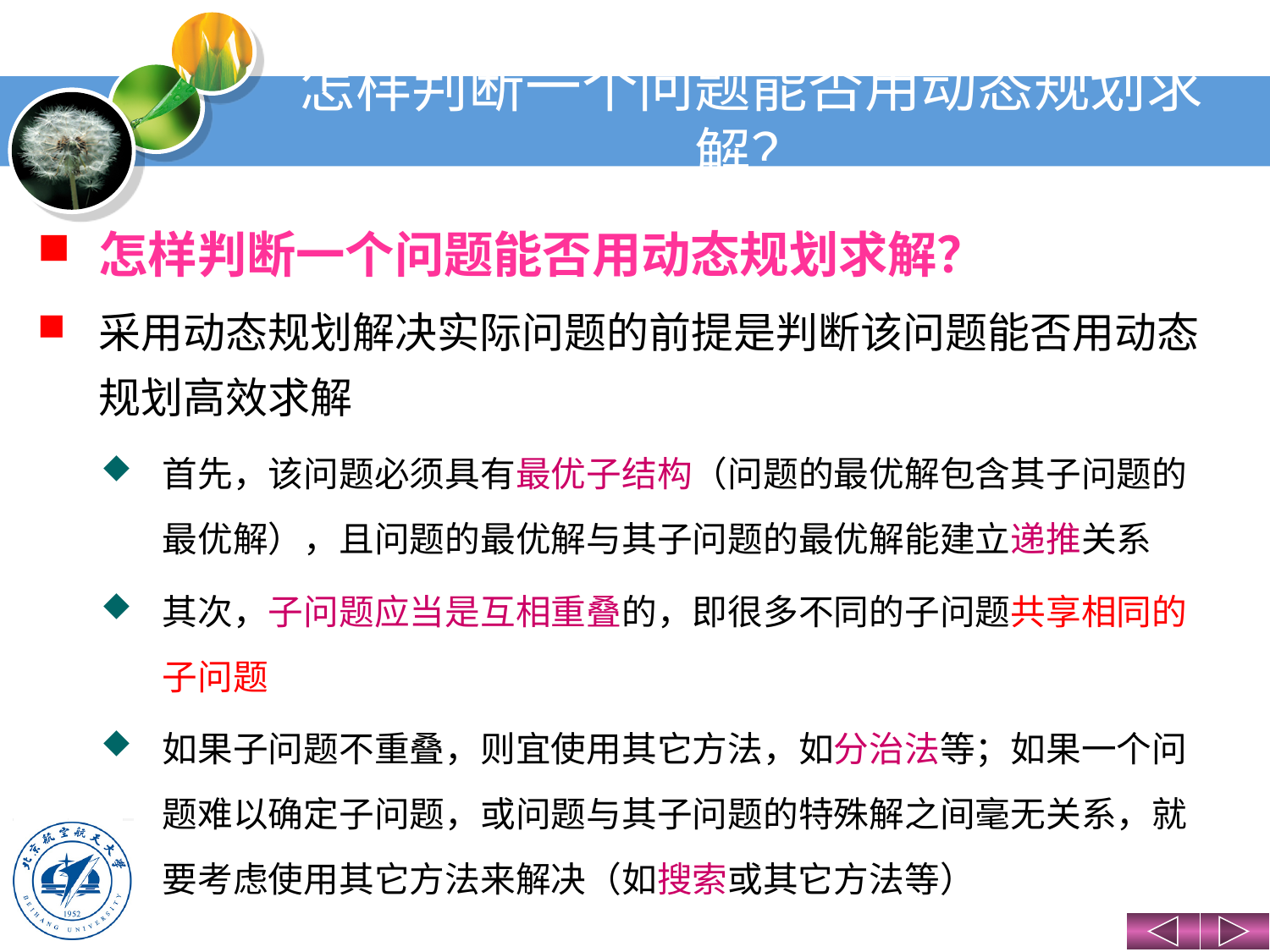

# 怎样判断一个问题能否用动态规划求解？
怎样判断一个问题能否用动态规划求解？
采用动态规划解决实际问题的前提是判断该问题能否用动态规划高效求解
首先，该问题必须具有最优子结构（问题的最优解包含其子问题的最优解），且问题的最优解与其子问题的最优解能建立递推关系
其次，子问题应当是互相重叠的，即很多不同的子问题共享相同的子问题
如果子问题不重叠，则宜使用其它方法，如分治法等；如果一个问题难以确定子问题，或问题与其子问题的特殊解之间毫无关系，就要考虑使用其它方法来解决（如搜索或其它方法等）

102